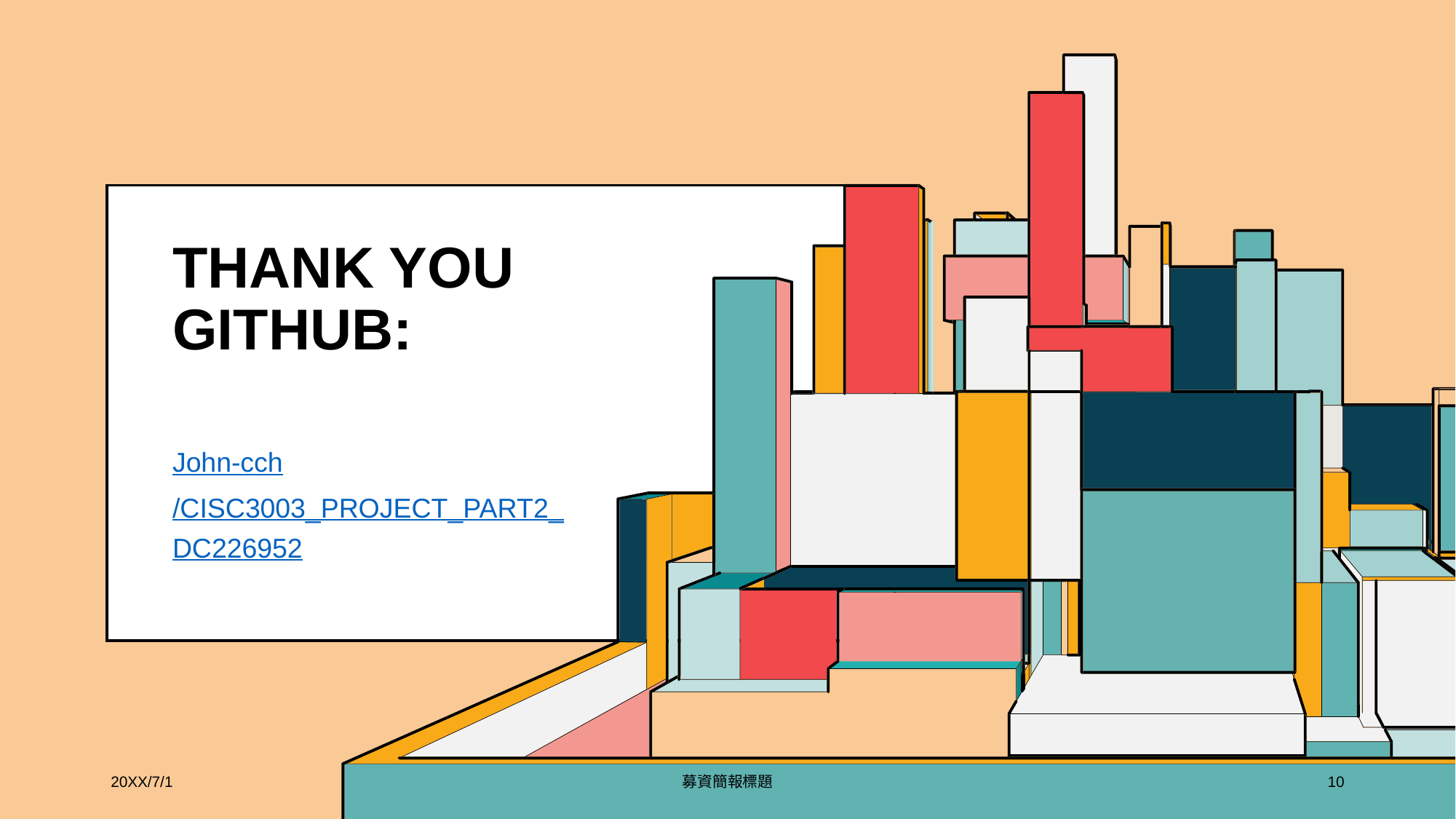

# Thank you GitHUB:

John-cch/CISC3003_PROJECT_PART2_DC226952
20XX/7/1
募資簡報標題
10